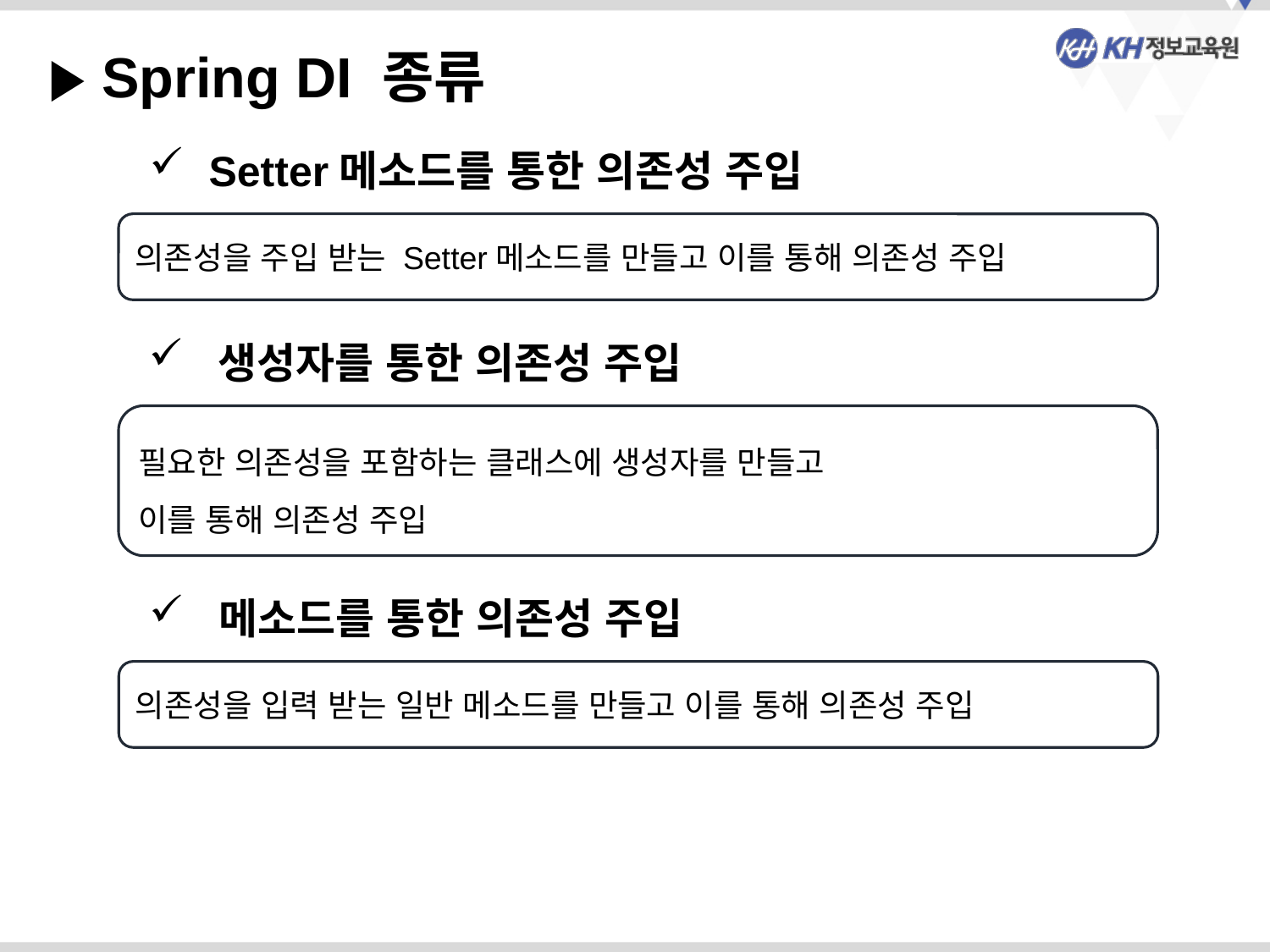

▶ Spring DI 종류
 Setter메소드를 통한 의존성 주입
의존성을 주입 받는 Setter메소드를 만들고 이를 통해 의존성 주입
 생성자를 통한 의존성 주입
필요한 의존성을 포함하는 클래스에 생성자를 만들고
이를 통해 의존성 주입
 메소드를 통한 의존성 주입
의존성을 입력 받는 일반 메소드를 만들고 이를 통해 의존성 주입